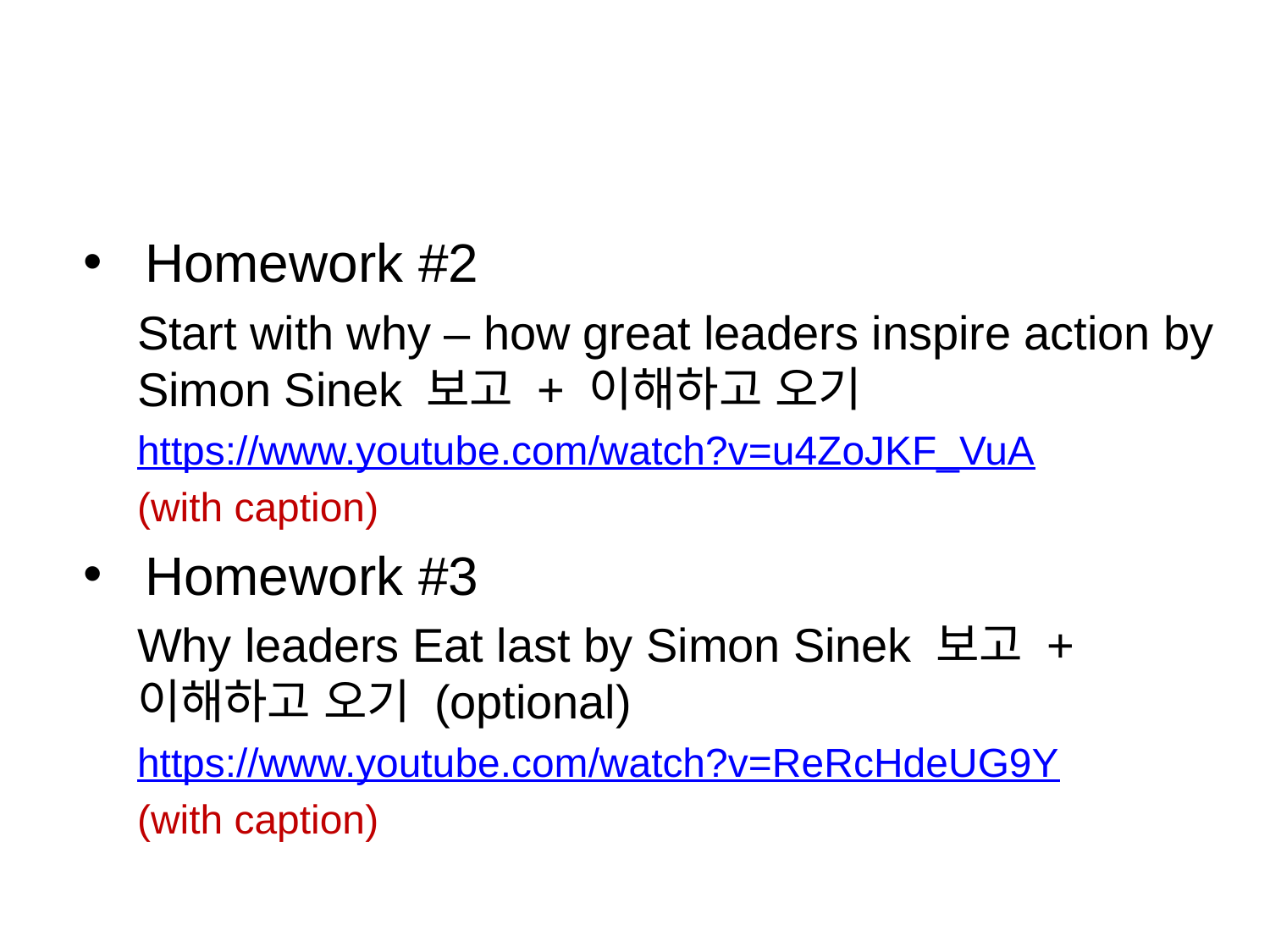

#
Homework #2
Start with why – how great leaders inspire action by Simon Sinek 보고 + 이해하고 오기
https://www.youtube.com/watch?v=u4ZoJKF_VuA
(with caption)
Homework #3
Why leaders Eat last by Simon Sinek 보고 + 이해하고 오기 (optional)
https://www.youtube.com/watch?v=ReRcHdeUG9Y
(with caption)